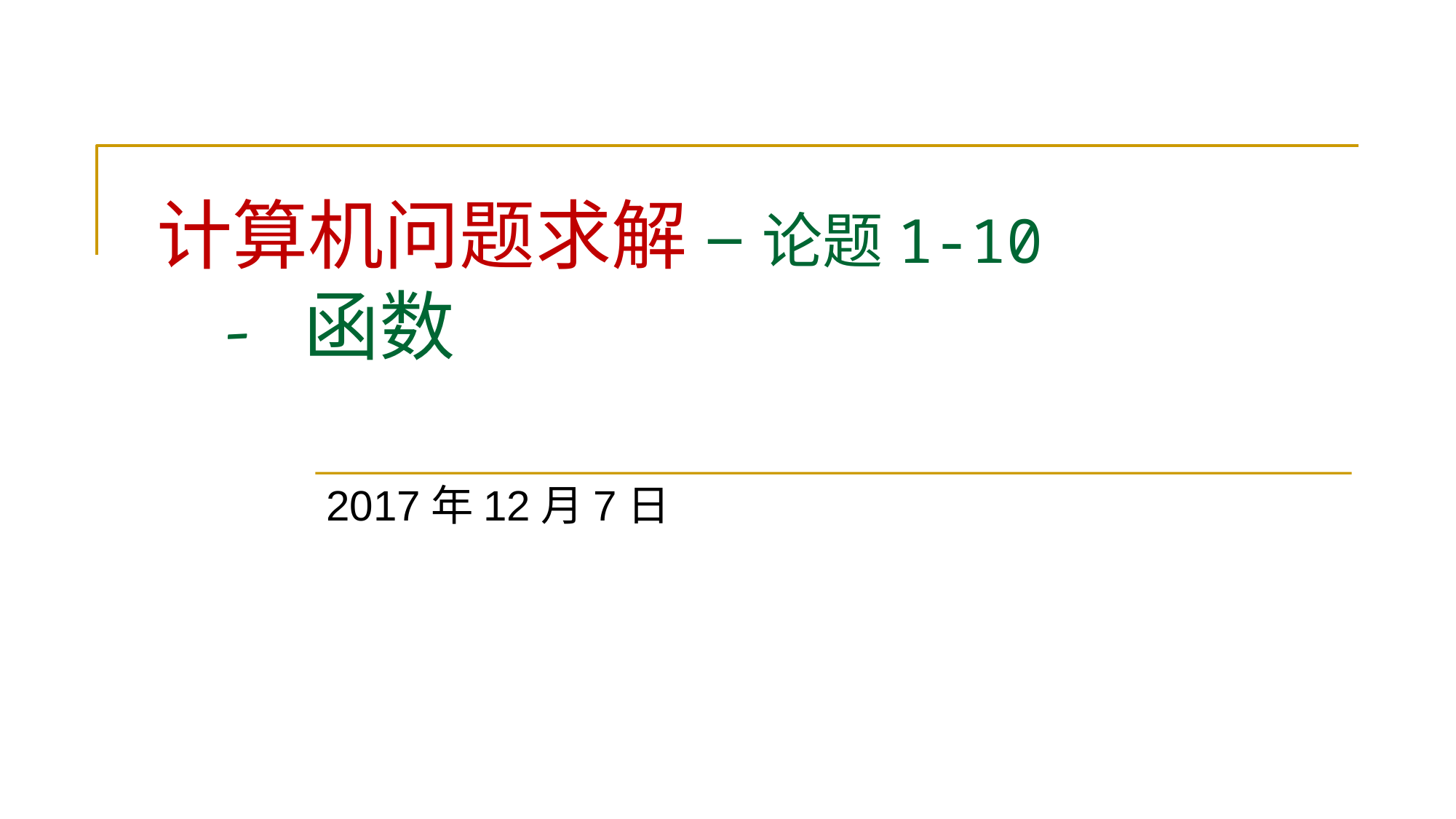

# 计算机问题求解 – 论题1-10 -  函数
2017年12月7日